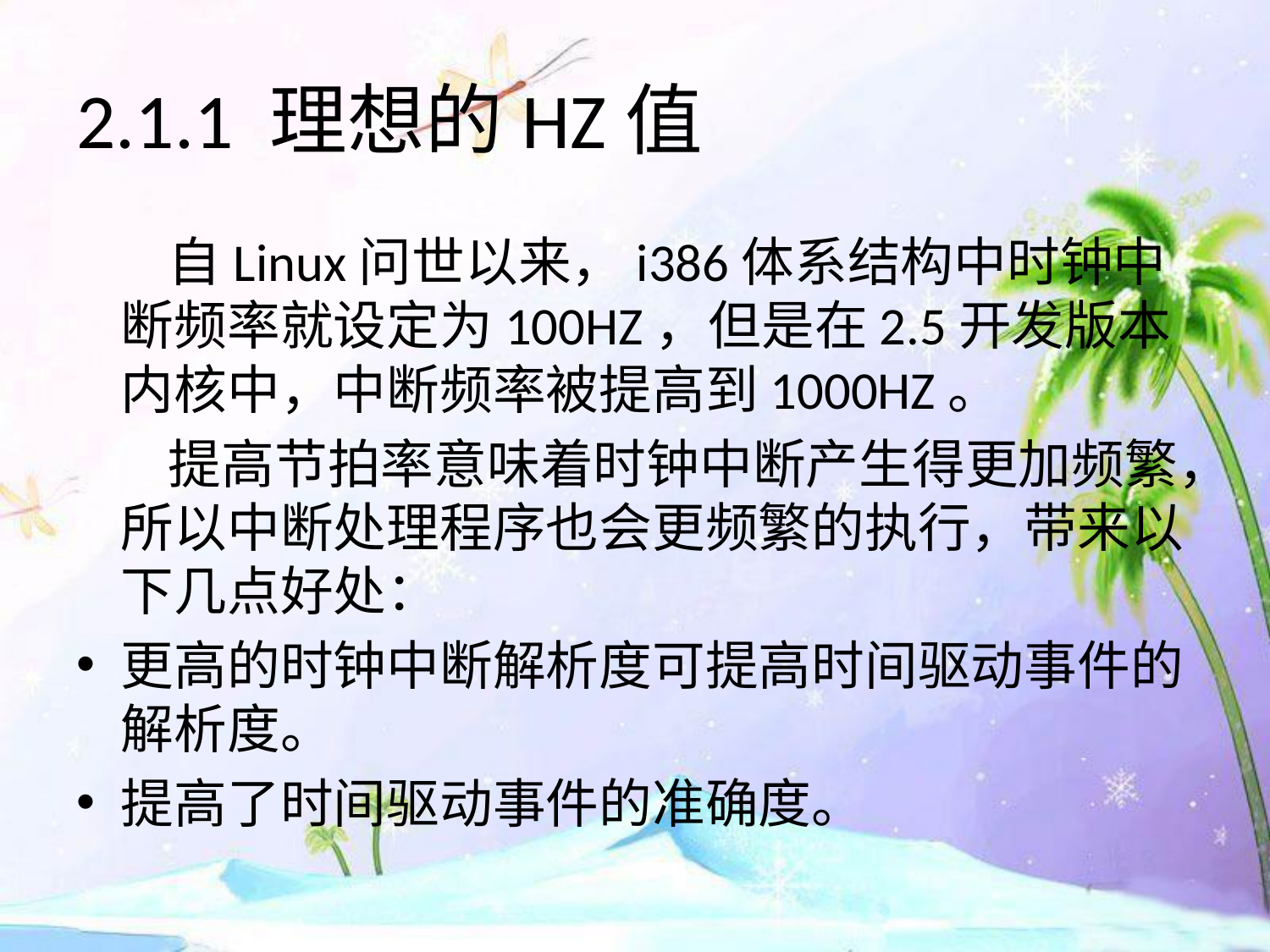

# 2.1.1 理想的HZ值
		   自Linux问世以来，i386体系结构中时钟中断频率就设定为100HZ，但是在2.5开发版本内核中，中断频率被提高到1000HZ。
		   提高节拍率意味着时钟中断产生得更加频繁，所以中断处理程序也会更频繁的执行，带来以下几点好处：
更高的时钟中断解析度可提高时间驱动事件的解析度。
提高了时间驱动事件的准确度。